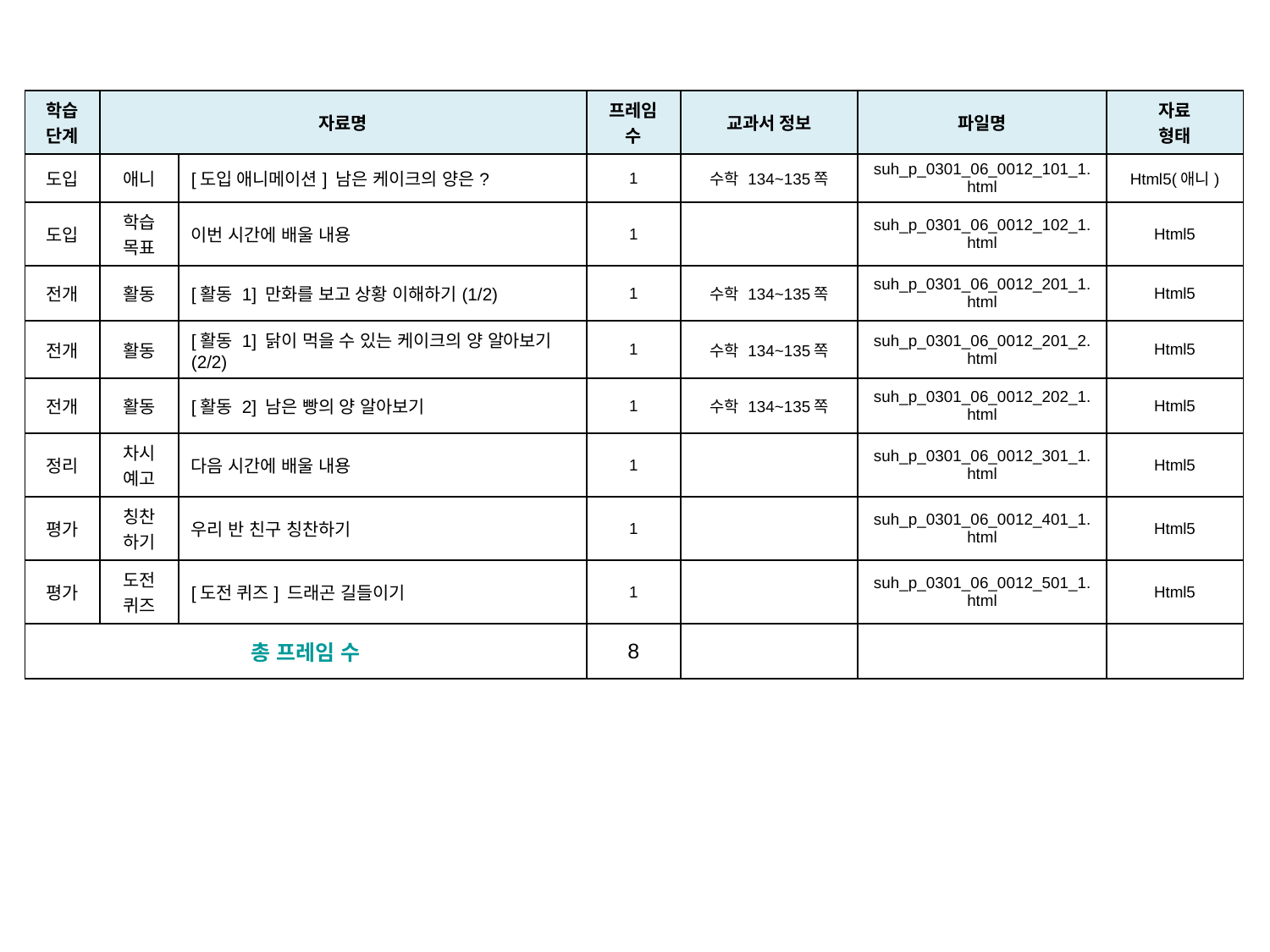

| 학습 단계 | 자료명 |  | 프레임 수 | 교과서 정보 | 파일명 | 자료 형태 |
| --- | --- | --- | --- | --- | --- | --- |
| 도입 | 애니 | [도입 애니메이션] 남은 케이크의 양은? | 1 | 수학 134~135쪽 | suh\_p\_0301\_06\_0012\_101\_1.html | Html5(애니) |
| 도입 | 학습 목표 | 이번 시간에 배울 내용 | 1 |  | suh\_p\_0301\_06\_0012\_102\_1.html | Html5 |
| 전개 | 활동 | [활동 1] 만화를 보고 상황 이해하기(1/2) | 1 | 수학 134~135쪽 | suh\_p\_0301\_06\_0012\_201\_1.html | Html5 |
| 전개 | 활동 | [활동 1] 닭이 먹을 수 있는 케이크의 양 알아보기(2/2) | 1 | 수학 134~135쪽 | suh\_p\_0301\_06\_0012\_201\_2.html | Html5 |
| 전개 | 활동 | [활동 2] 남은 빵의 양 알아보기 | 1 | 수학 134~135쪽 | suh\_p\_0301\_06\_0012\_202\_1.html | Html5 |
| 정리 | 차시 예고 | 다음 시간에 배울 내용 | 1 |  | suh\_p\_0301\_06\_0012\_301\_1.html | Html5 |
| 평가 | 칭찬 하기 | 우리 반 친구 칭찬하기 | 1 |  | suh\_p\_0301\_06\_0012\_401\_1.html | Html5 |
| 평가 | 도전 퀴즈 | [도전 퀴즈] 드래곤 길들이기 | 1 |  | suh\_p\_0301\_06\_0012\_501\_1.html | Html5 |
| 총 프레임 수 |  |  | 8 |  |  |  |